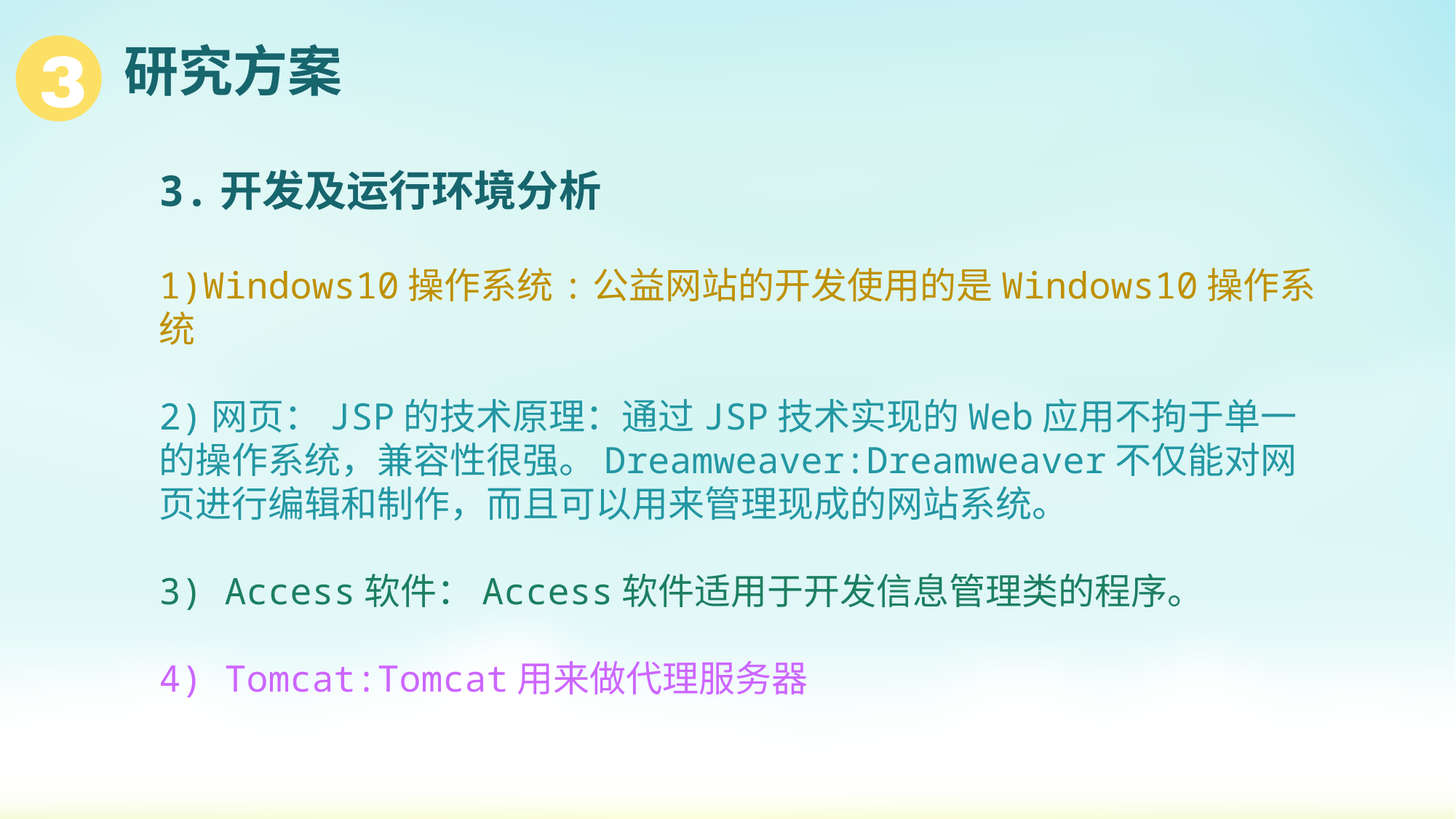

# 研究方案
3
3.开发及运行环境分析
1)Windows10操作系统:公益网站的开发使用的是Windows10操作系统

2)网页：JSP的技术原理：通过JSP技术实现的Web应用不拘于单一的操作系统，兼容性很强。Dreamweaver:Dreamweaver不仅能对网页进行编辑和制作，而且可以用来管理现成的网站系统。

3) Access软件：Access软件适用于开发信息管理类的程序。

4) Tomcat:Tomcat用来做代理服务器